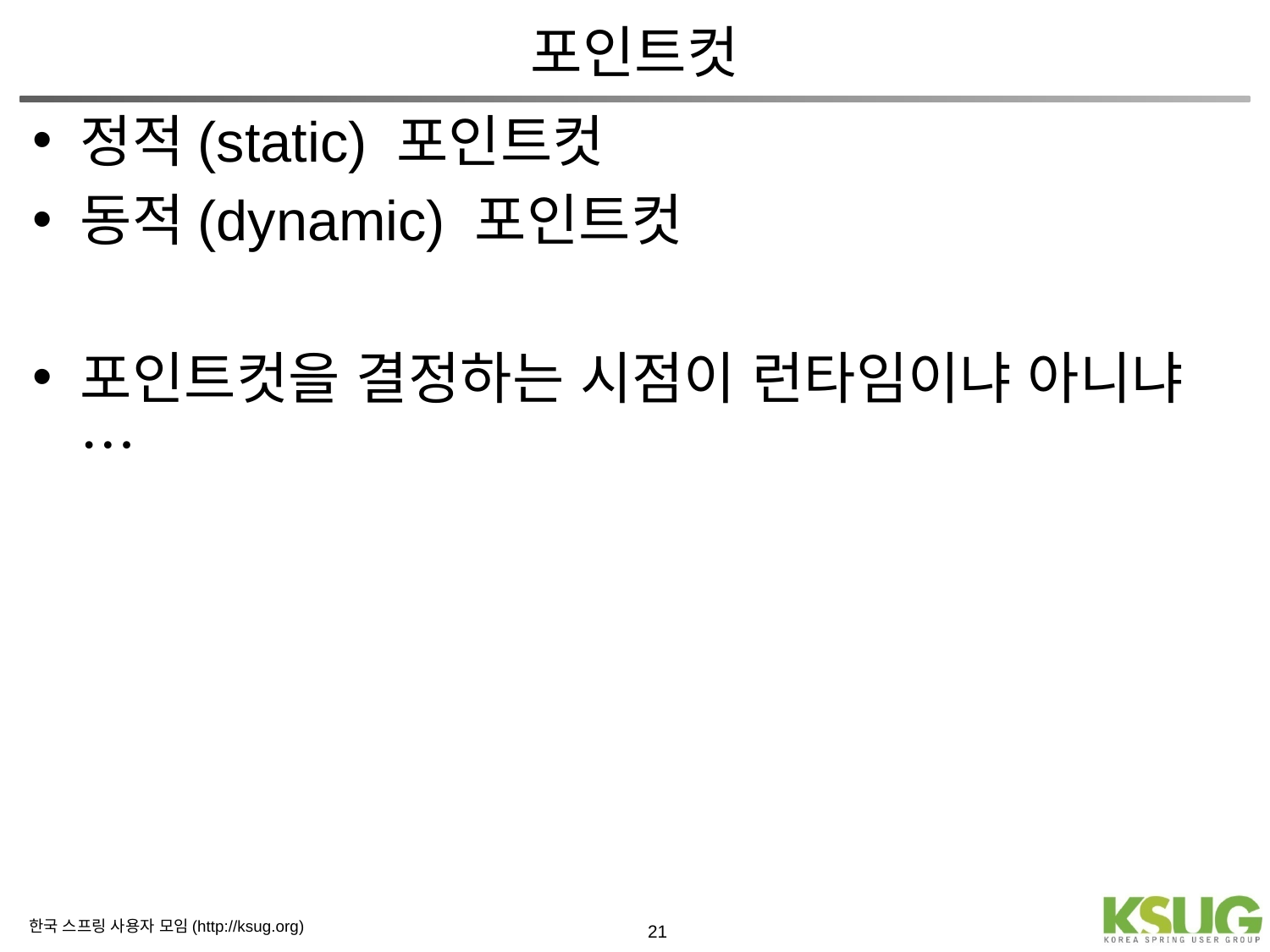

# 포인트컷
정적(static) 포인트컷
동적(dynamic) 포인트컷

포인트컷을 결정하는 시점이 런타임이냐 아니냐…